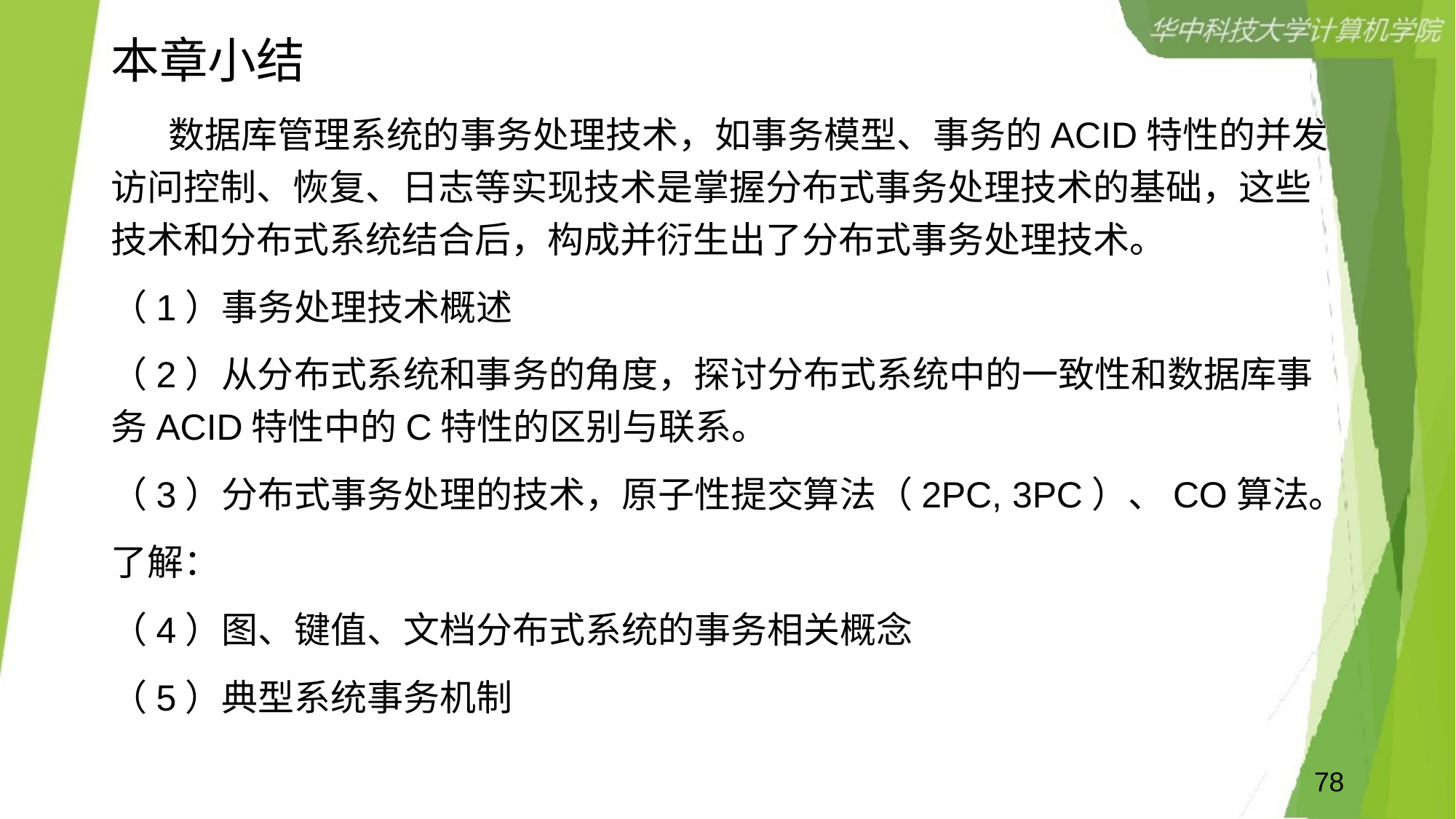

# 本章小结
      数据库管理系统的事务处理技术，如事务模型、事务的ACID特性的并发访问控制、恢复、日志等实现技术是掌握分布式事务处理技术的基础，这些技术和分布式系统结合后，构成并衍生出了分布式事务处理技术。
（1）事务处理技术概述
（2）从分布式系统和事务的角度，探讨分布式系统中的一致性和数据库事务ACID特性中的C特性的区别与联系。
（3）分布式事务处理的技术，原子性提交算法（2PC, 3PC）、CO算法。
了解：
（4）图、键值、文档分布式系统的事务相关概念
（5）典型系统事务机制
78